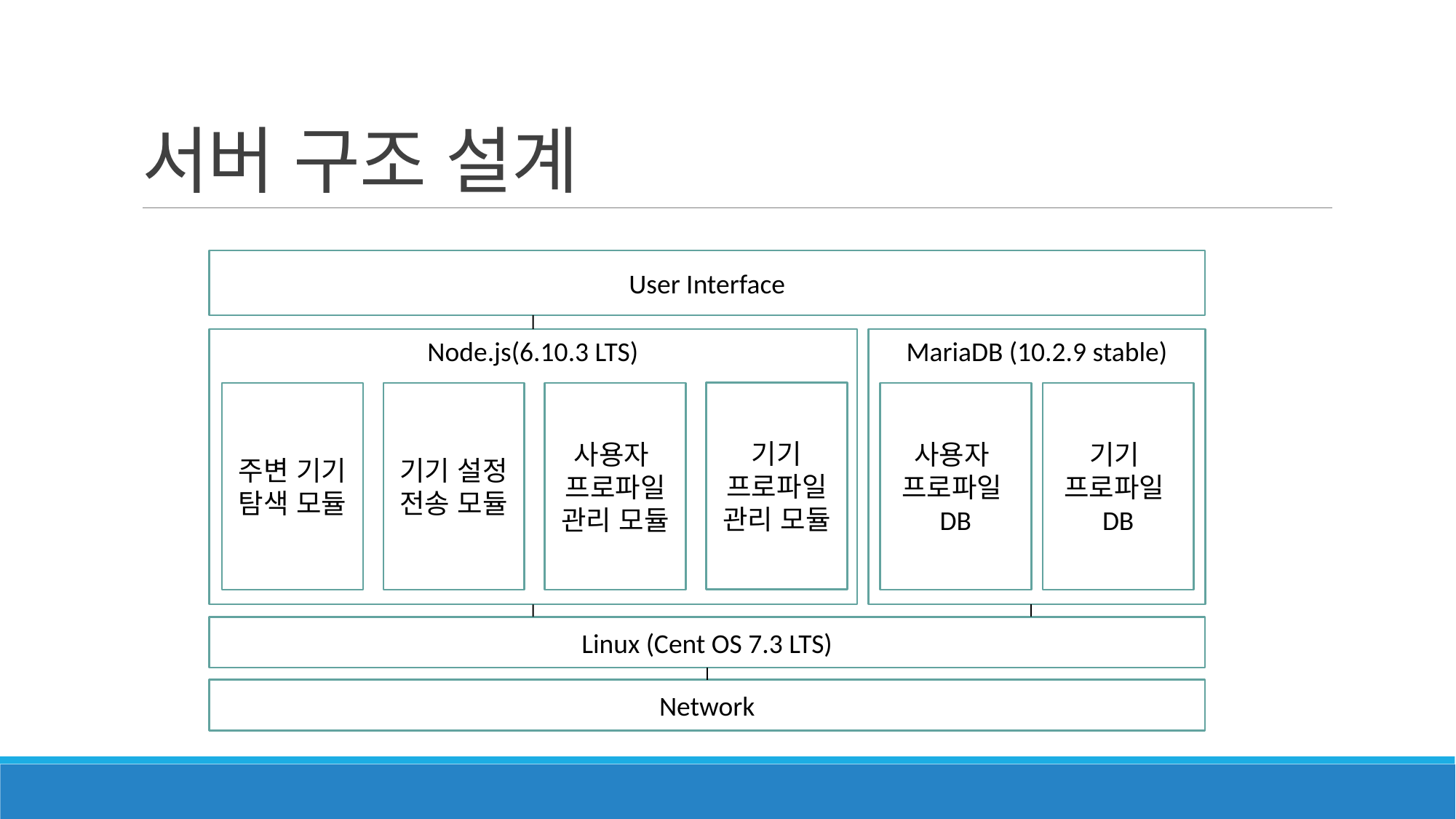

# 서버 구조 설계
User Interface
Node.js(6.10.3 LTS)
MariaDB (10.2.9 stable)
기기
프로파일
관리 모듈
기기
프로파일
DB
사용자
프로파일
DB
주변 기기
탐색 모듈
기기 설정
전송 모듈
사용자
프로파일
관리 모듈
Linux (Cent OS 7.3 LTS)
Network